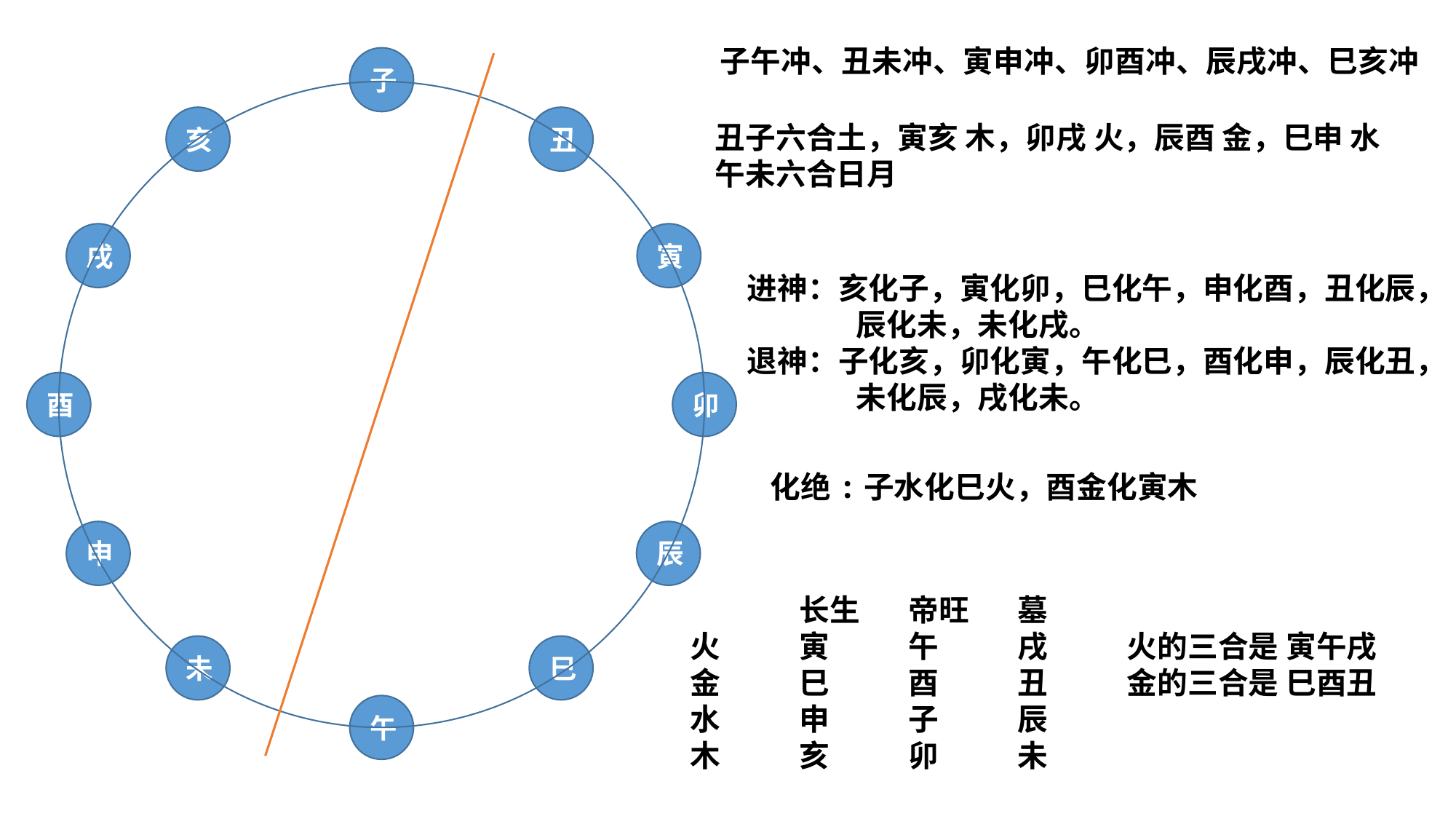

子午冲、丑未冲、寅申冲、卯酉冲、辰戌冲、巳亥冲
子

亥
丑
丑子六合土，寅亥 木，卯戌 火，辰酉 金，巳申 水
午未六合日月
戌
寅
进神：亥化子，寅化卯，巳化午，申化酉，丑化辰，
	辰化未，未化戌。
退神：子化亥，卯化寅，午化巳，酉化申，辰化丑，
	未化辰，戌化未。
酉
卯
化绝:子水化巳火，酉金化寅木
申
辰
	长生 	帝旺	墓
火	寅	午	戌	火的三合是 寅午戌
金	巳	酉	丑	金的三合是 巳酉丑
水	申	子	辰
木	亥	卯	未
未
巳
午